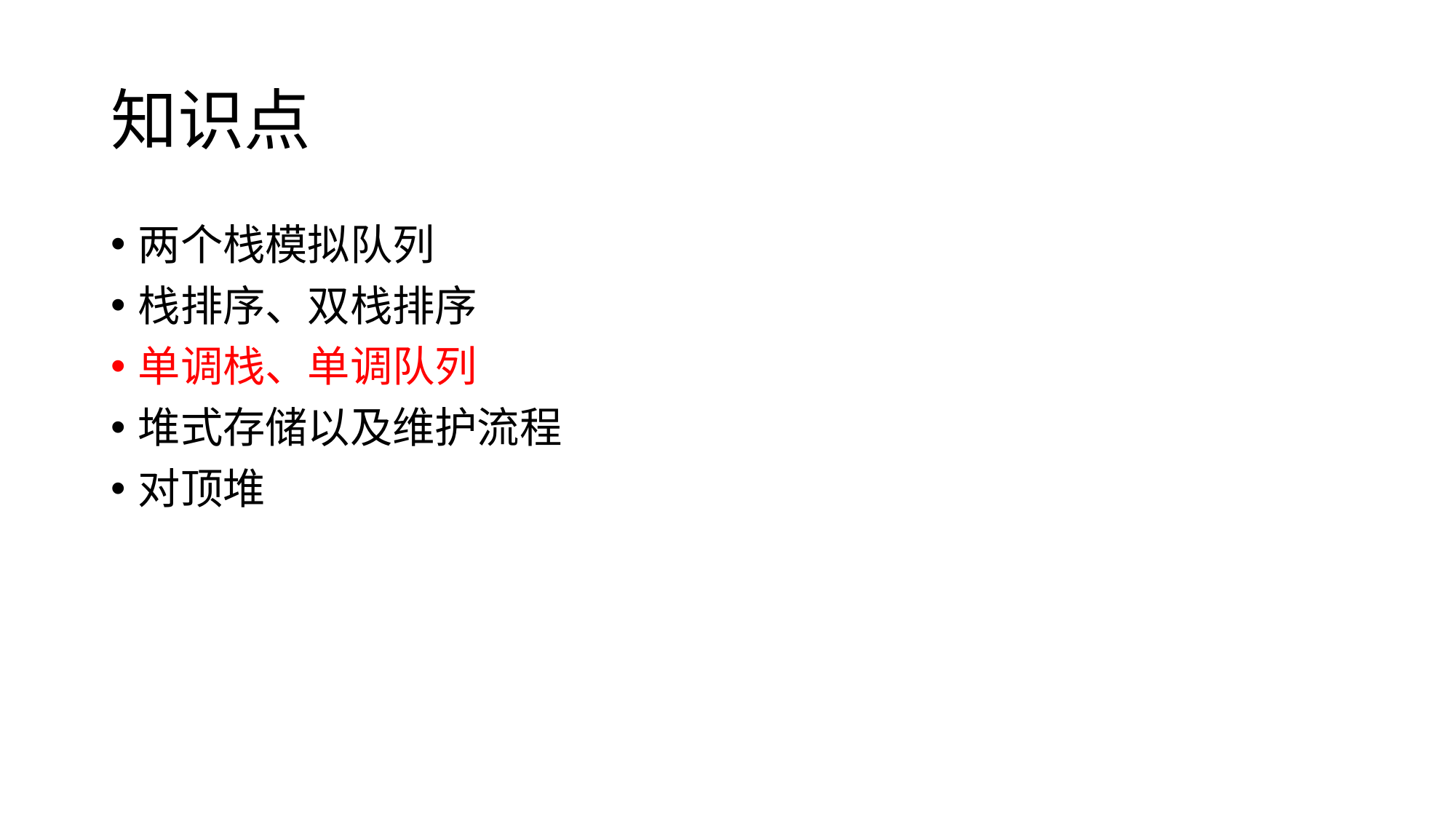

# 知识点
两个栈模拟队列
栈排序、双栈排序
单调栈、单调队列
堆式存储以及维护流程
对顶堆